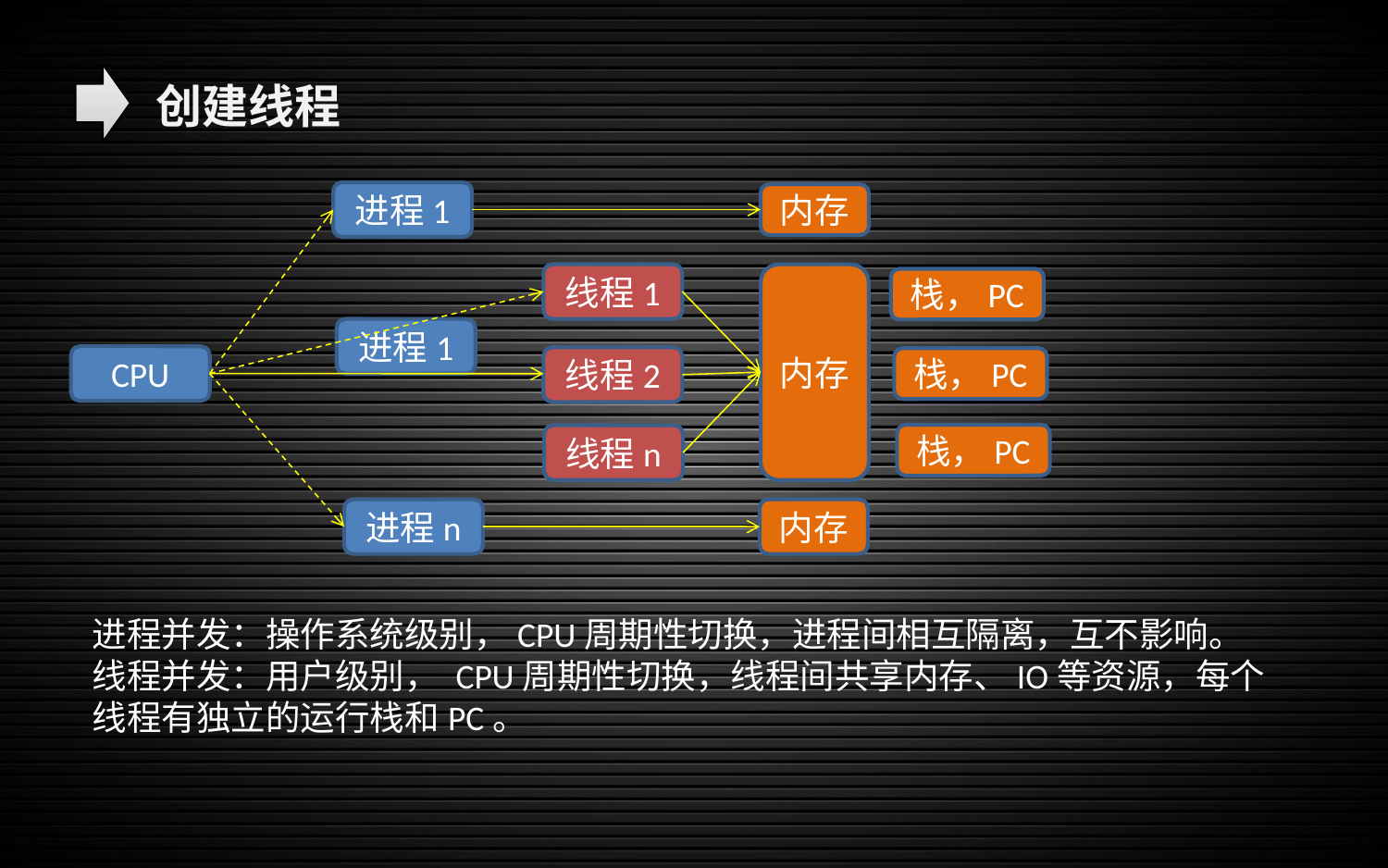

创建线程
进程1
内存
内存
线程1
栈，PC
进程1
CPU
线程2
栈，PC
栈，PC
线程n
进程n
内存
进程并发：操作系统级别，CPU周期性切换，进程间相互隔离，互不影响。
线程并发：用户级别， CPU周期性切换，线程间共享内存、IO等资源，每个线程有独立的运行栈和PC。